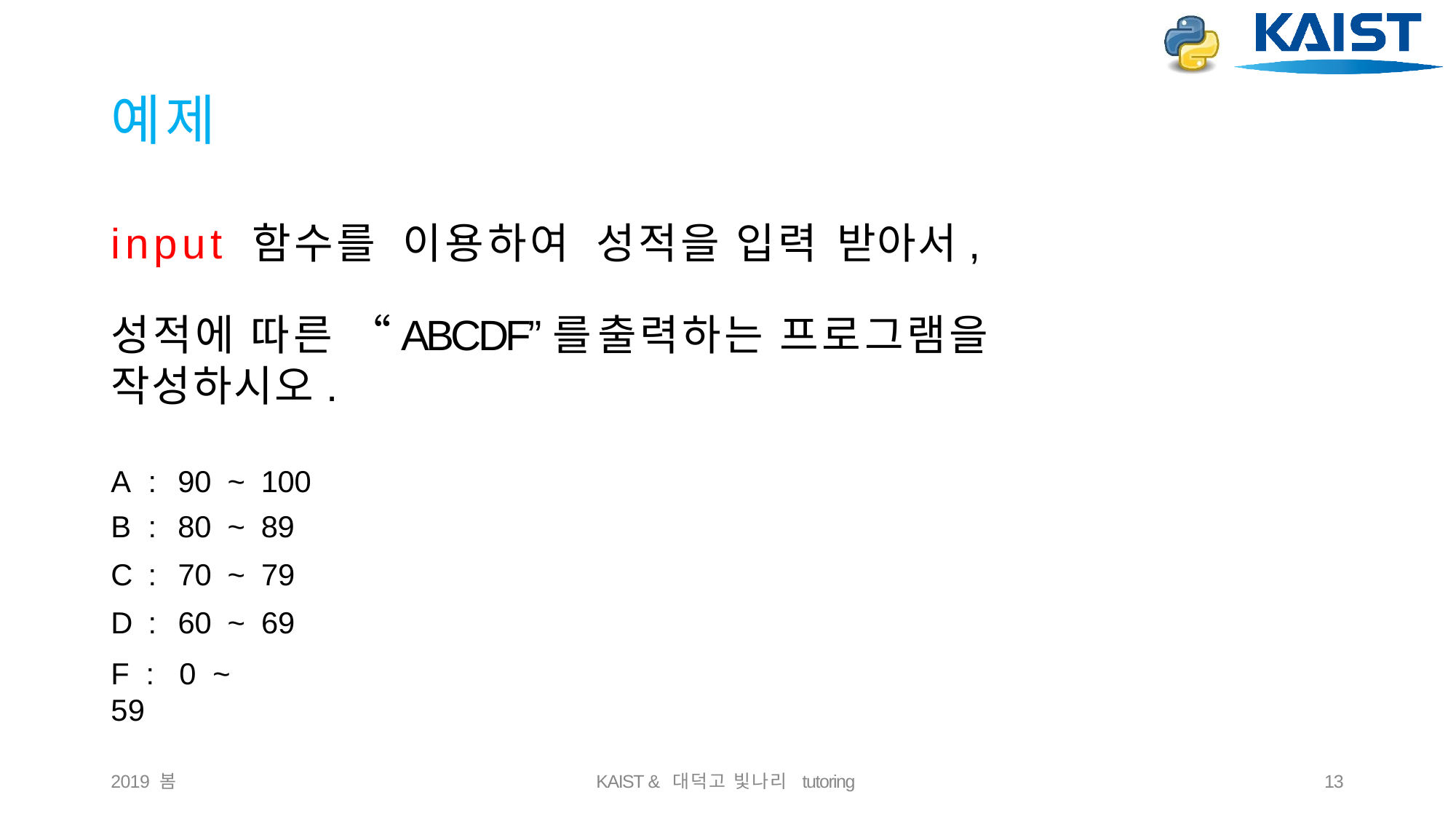

# 예제
input	함수를	이용하여	성적을 입력 받아서,

성적에 따른 “ABCDF”를 출력하는 프로그램을 작성하시오.
| A : | 90 | ~ | 100 |
| --- | --- | --- | --- |
| B : | 80 | ~ | 89 |
| C : | 70 | ~ | 79 |
| D : | 60 | ~ | 69 |
F	:	0	~	59
2019 봄
KAIST & 대덕고 빛나리 tutoring
13